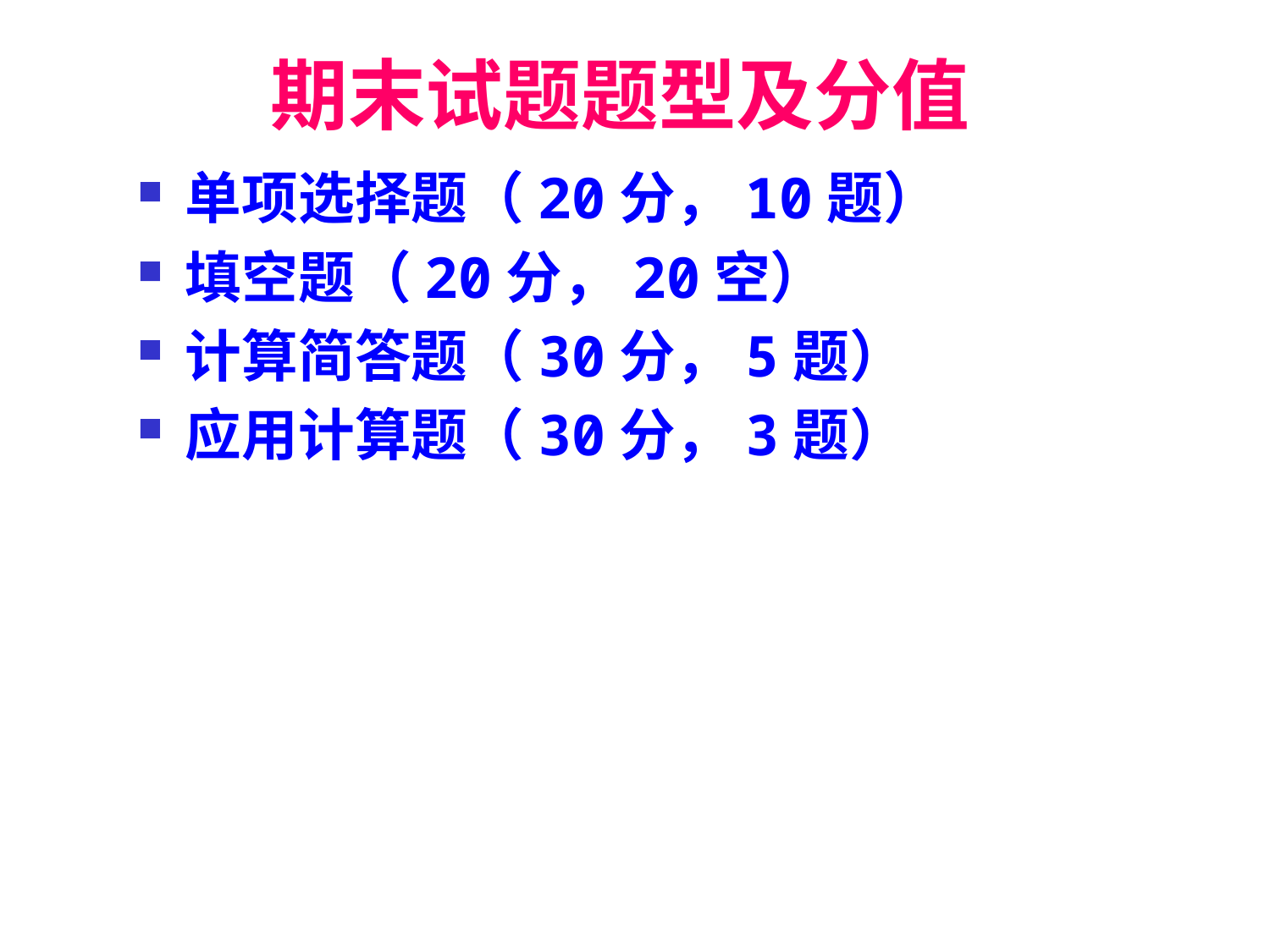

# 期末试题题型及分值
单项选择题（20分，10题）
填空题（20分，20空）
计算简答题（30分，5题）
应用计算题（30分，3题）